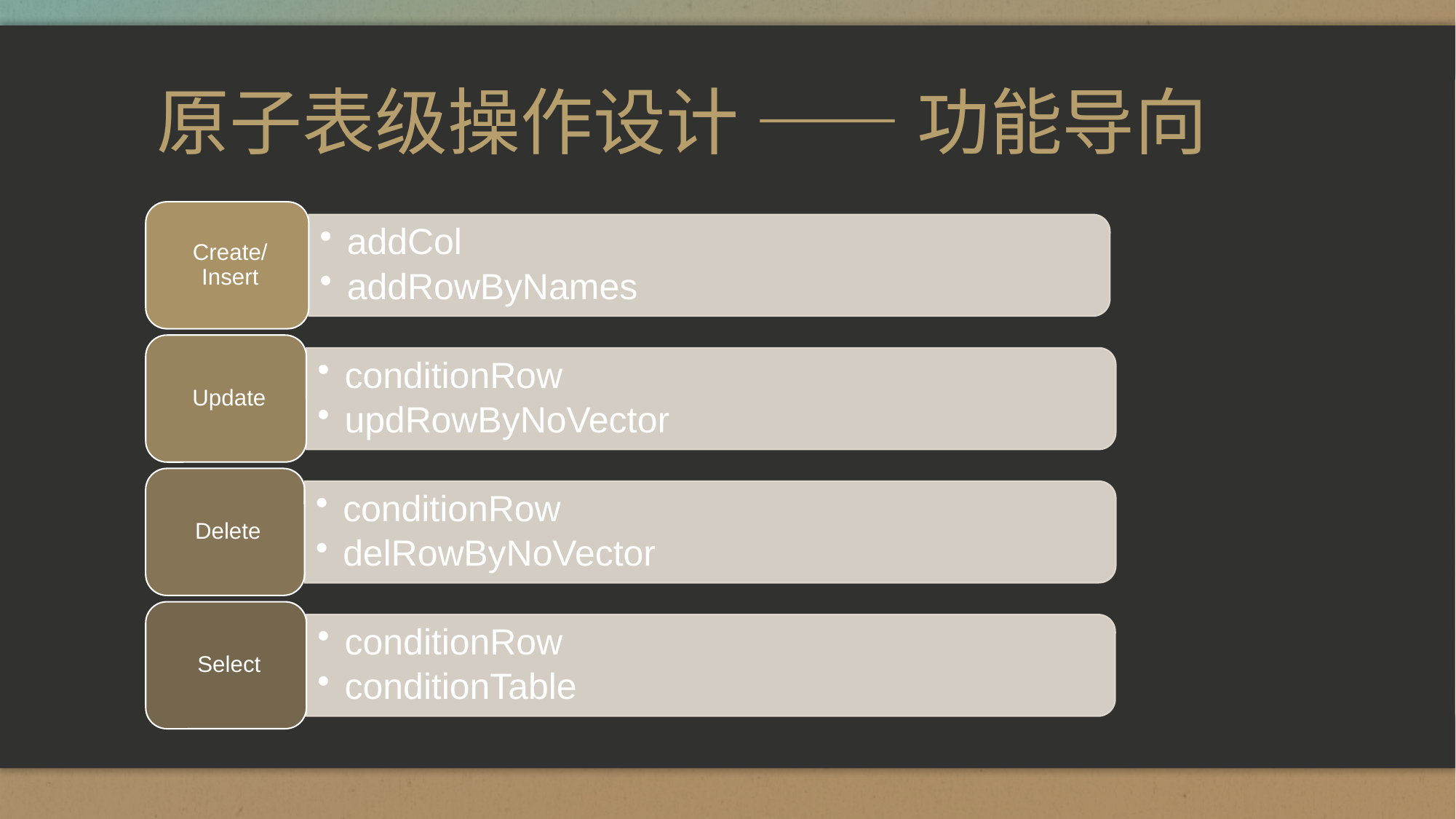

# 原子表级操作设计 —— 功能导向
addCol
addRowByNames
Create/Insert
conditionRow
updRowByNoVector
Update
conditionRow
delRowByNoVector
Delete
conditionRow
conditionTable
Select